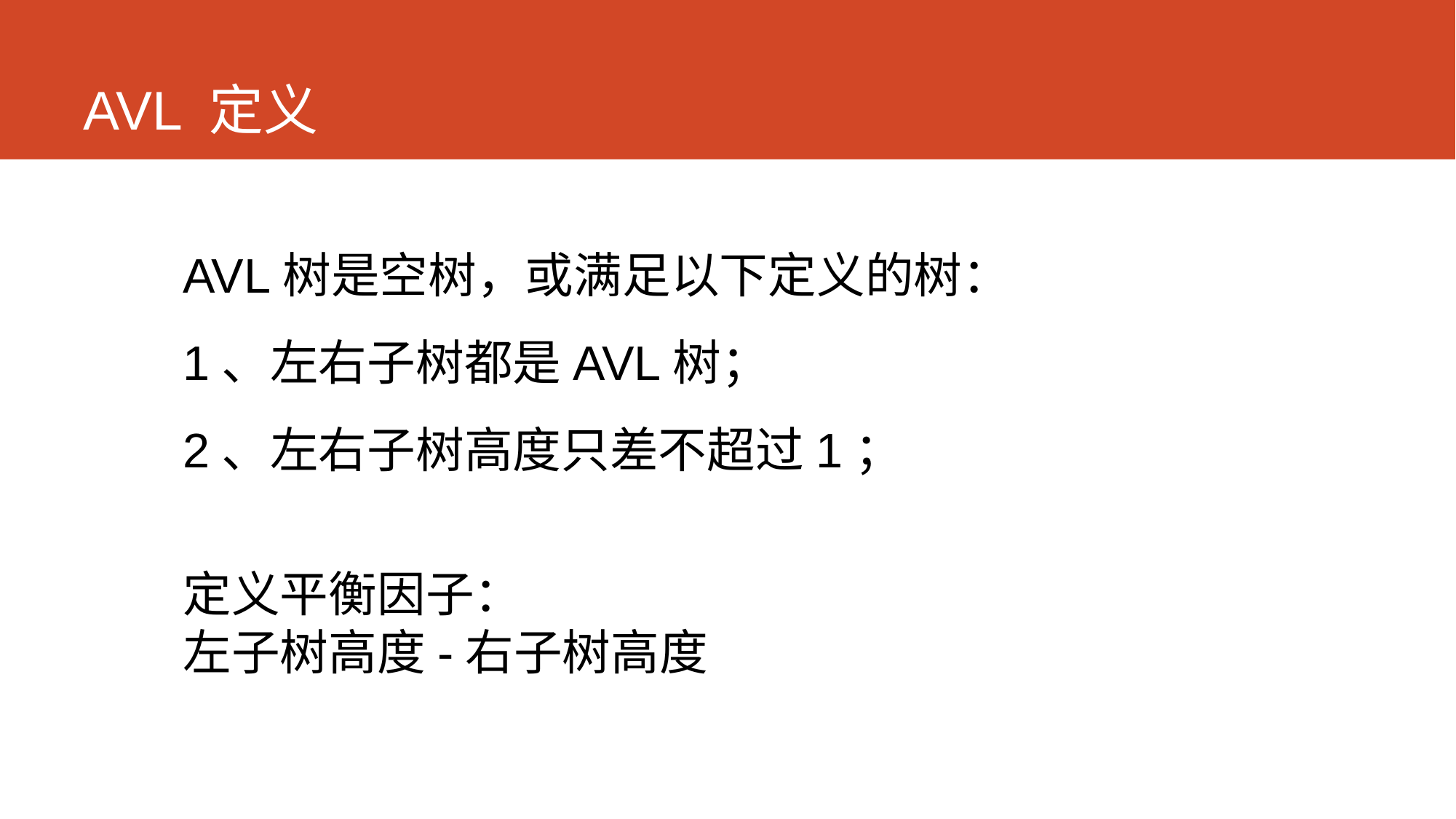

# AVL 定义
AVL树是空树，或满足以下定义的树：
1、左右子树都是AVL树；
2、左右子树高度只差不超过1；
定义平衡因子：
左子树高度-右子树高度